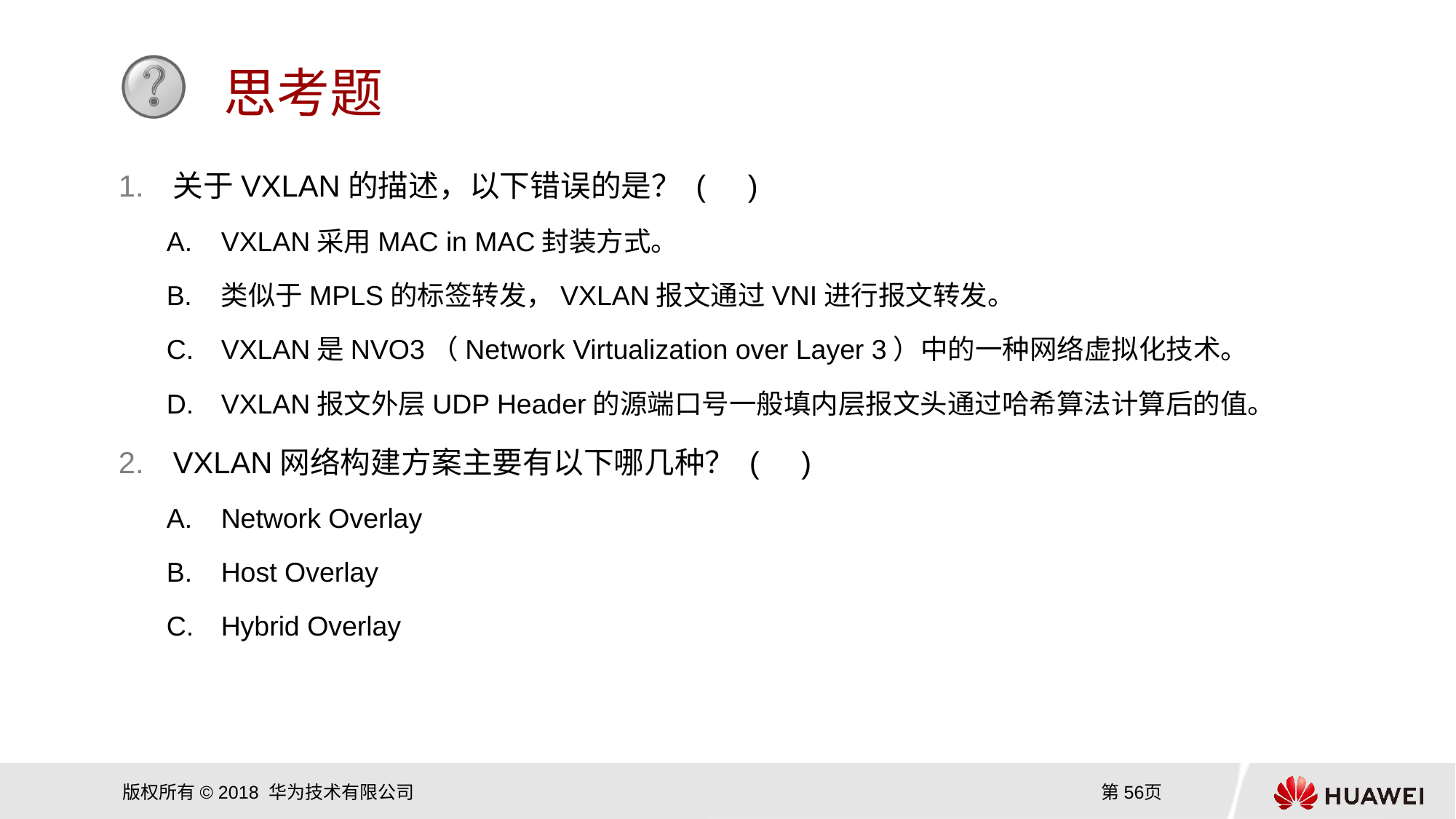

关于VXLAN的描述，以下错误的是？ (     )
VXLAN采用MAC in MAC封装方式。
类似于MPLS的标签转发，VXLAN报文通过VNI进行报文转发。
VXLAN是NVO3（Network Virtualization over Layer 3）中的一种网络虚拟化技术。
VXLAN报文外层UDP Header的源端口号一般填内层报文头通过哈希算法计算后的值。
VXLAN网络构建方案主要有以下哪几种？ (     )
Network Overlay
Host Overlay
Hybrid Overlay